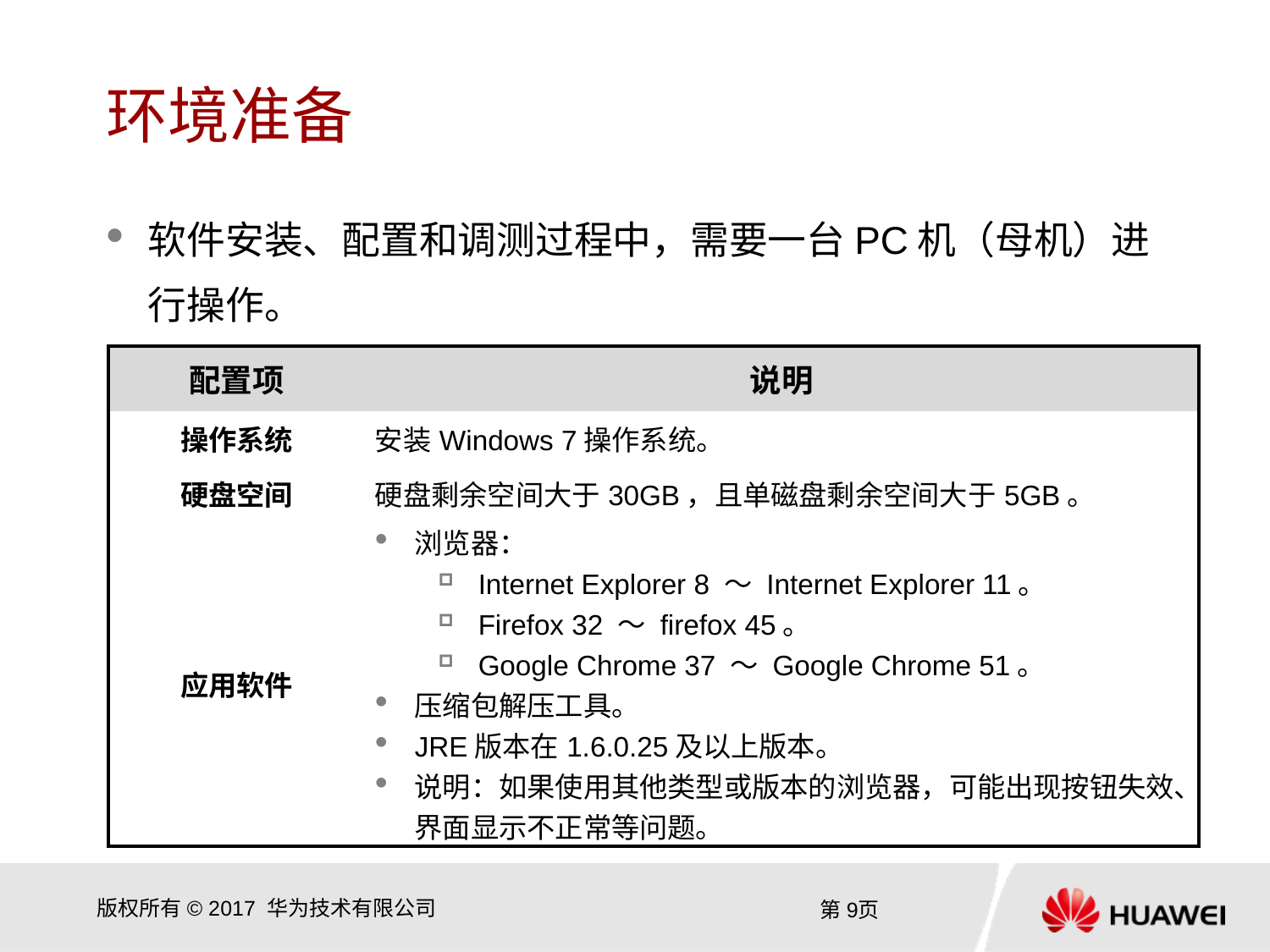

# 环境准备
软件安装、配置和调测过程中，需要一台PC机（母机）进行操作。
| 配置项 | 说明 |
| --- | --- |
| 操作系统 | 安装Windows 7操作系统。 |
| 硬盘空间 | 硬盘剩余空间大于30GB，且单磁盘剩余空间大于5GB。 |
| 应用软件 | 浏览器： Internet Explorer 8 ～ Internet Explorer 11。 Firefox 32 ～ firefox 45。 Google Chrome 37 ～ Google Chrome 51。 压缩包解压工具。 JRE版本在1.6.0.25及以上版本。 说明：如果使用其他类型或版本的浏览器，可能出现按钮失效、界面显示不正常等问题。 |